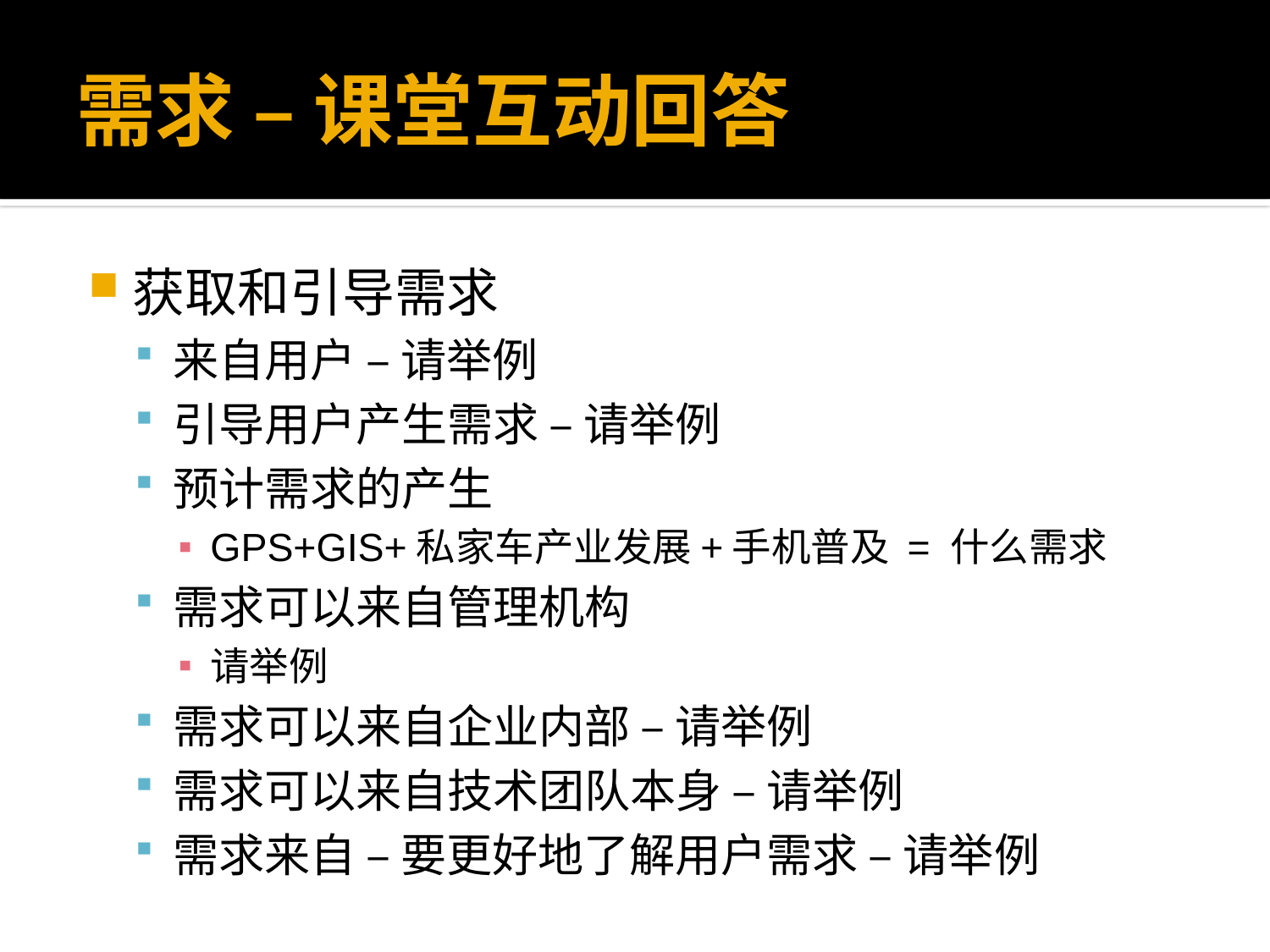

# 需求 – 课堂互动回答
获取和引导需求
来自用户 – 请举例
引导用户产生需求 – 请举例
预计需求的产生
GPS+GIS+私家车产业发展+手机普及 = 什么需求
需求可以来自管理机构
请举例
需求可以来自企业内部 – 请举例
需求可以来自技术团队本身 – 请举例
需求来自 – 要更好地了解用户需求 – 请举例